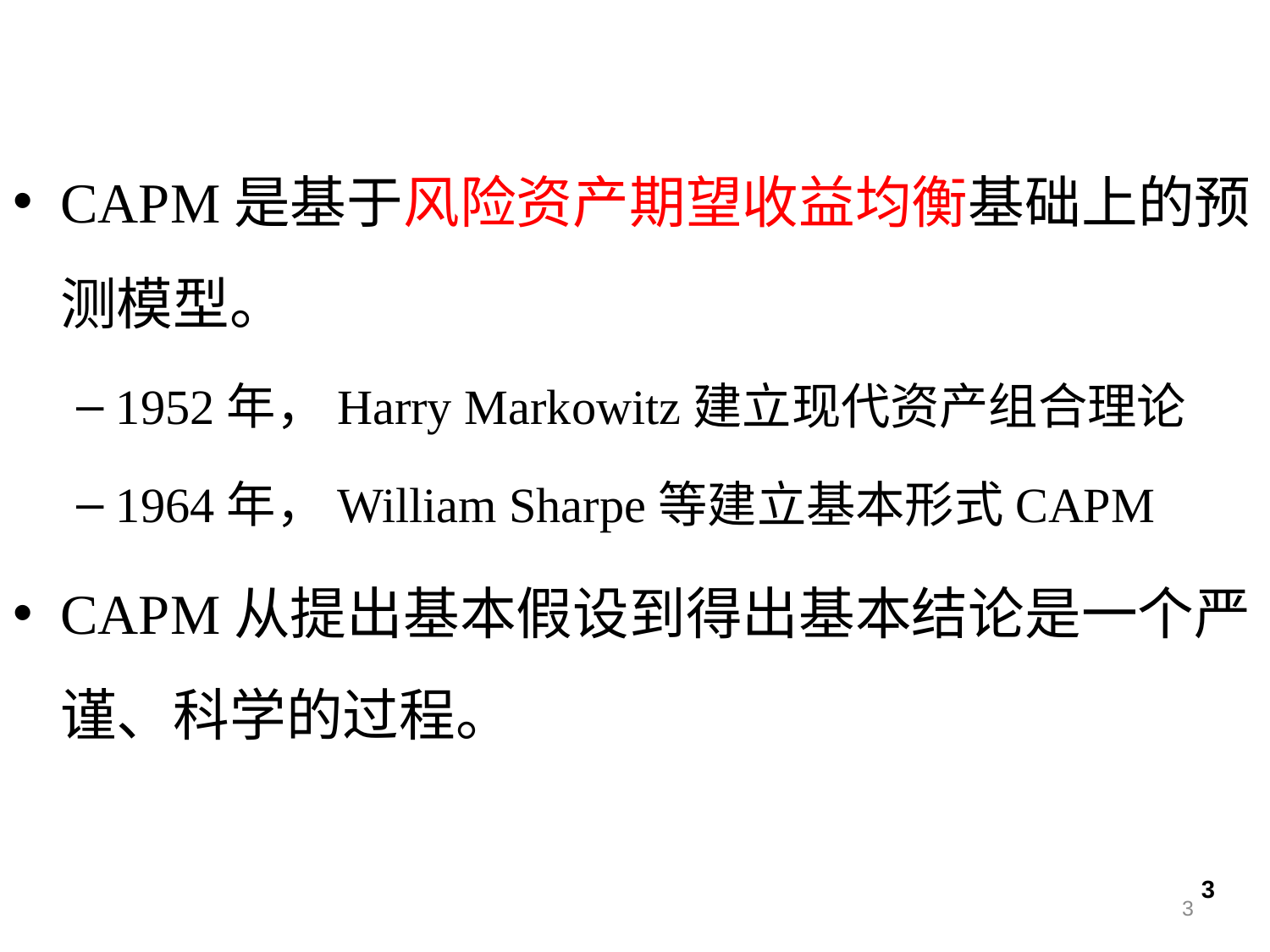

CAPM是基于风险资产期望收益均衡基础上的预测模型。
1952年，Harry Markowitz建立现代资产组合理论
1964年，William Sharpe等建立基本形式CAPM
CAPM从提出基本假设到得出基本结论是一个严谨、科学的过程。

3
3